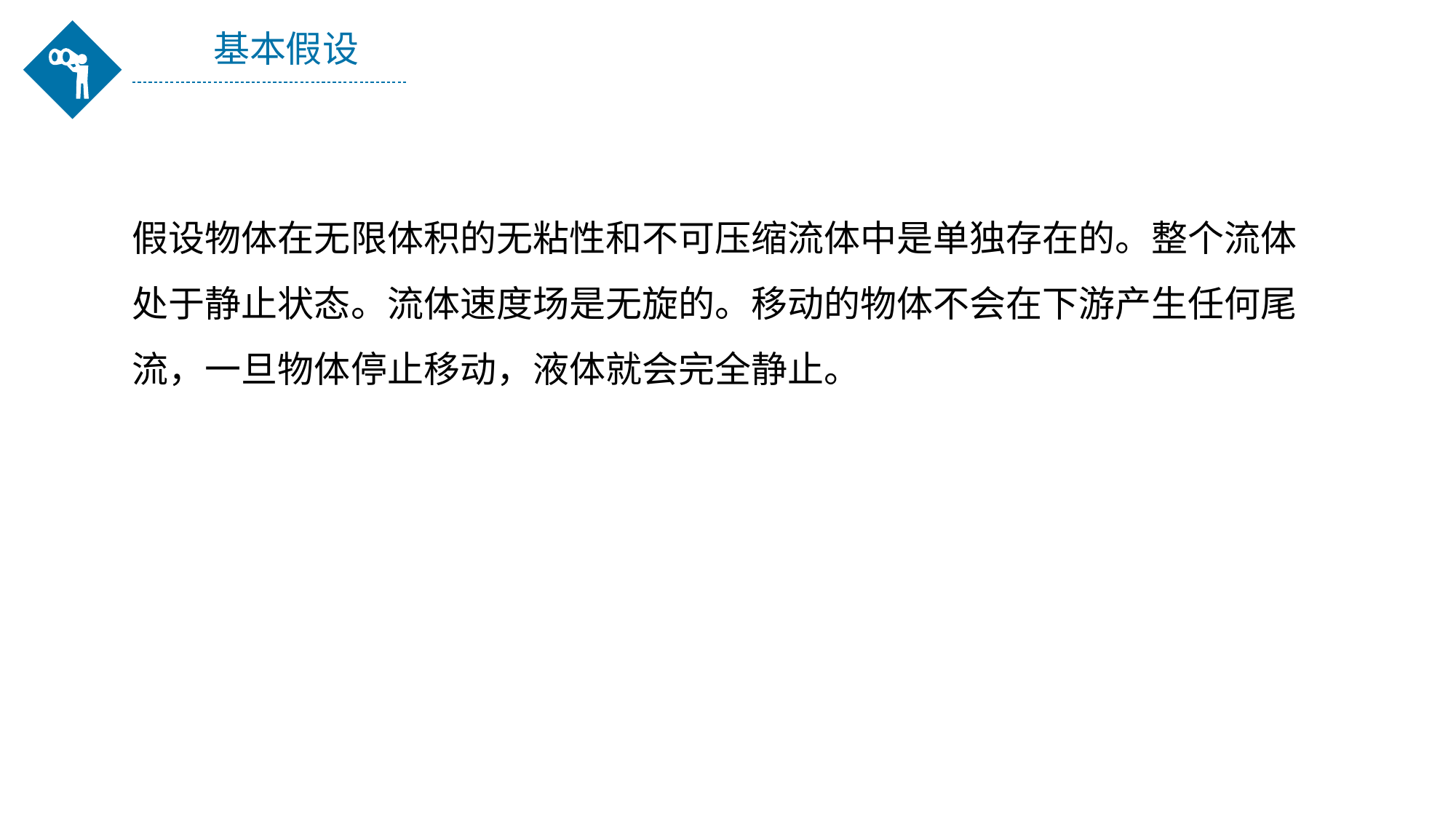

基本假设

假设物体在无限体积的无粘性和不可压缩流体中是单独存在的。整个流体处于静止状态。流体速度场是无旋的。移动的物体不会在下游产生任何尾流，一旦物体停止移动，液体就会完全静止。

6